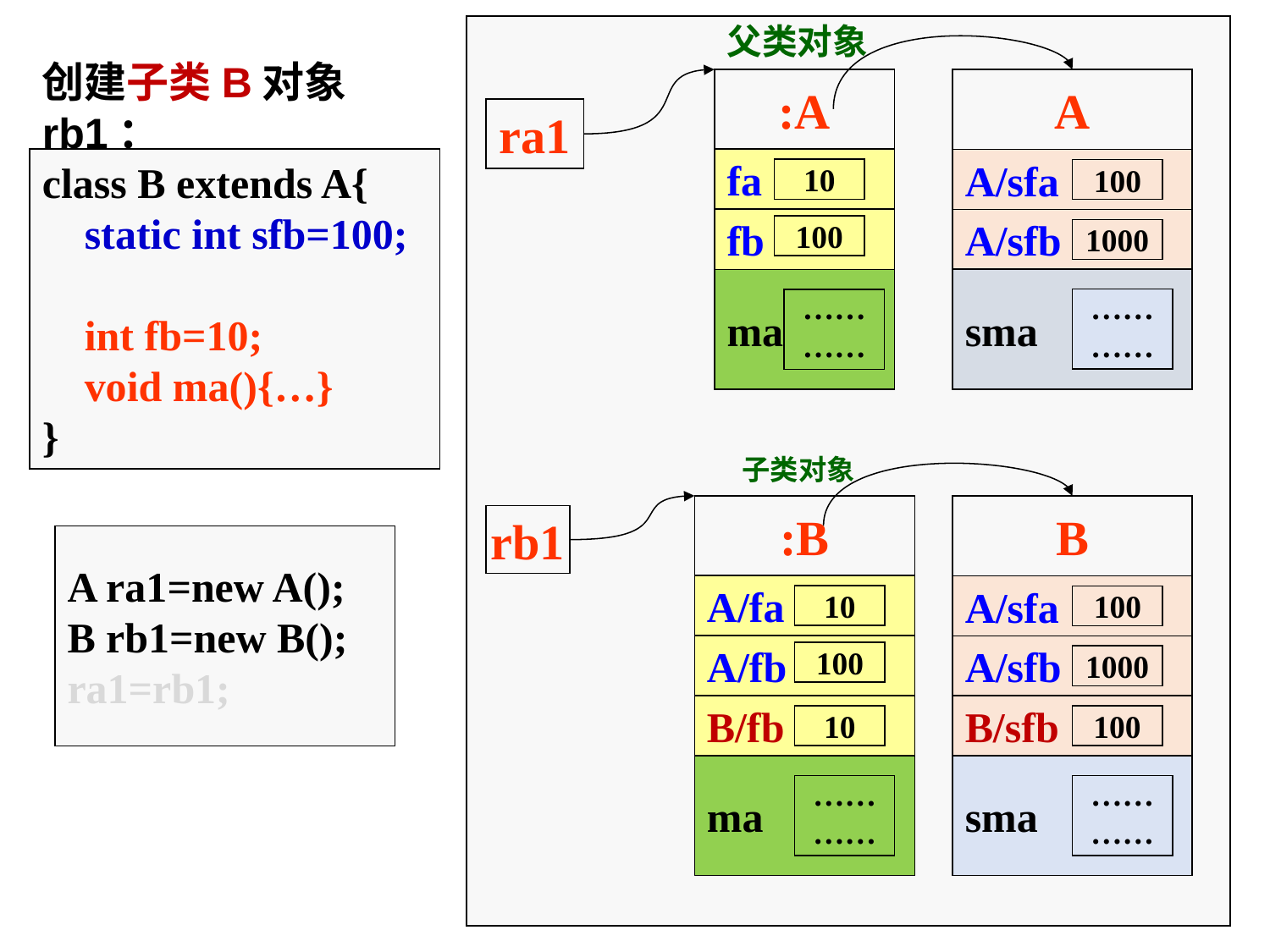

父类对象

创建子类B对象rb1：
ra1
:A
fa
10
fb
100
ma
……
……
A
A/sfa
100
A/sfb
1000
sma
……
……
class B extends A{
    static int sfb=100;

    int fb=10;
    void ma(){…}
}

子类对象
rb1
:B
A/fa
10
A/fb
100
B/fb
10
ma
……
……
B
A/sfa
100
A/sfb
1000
B/sfb
100
sma
……
……
A ra1=new A();
B rb1=new B();
ra1=rb1;